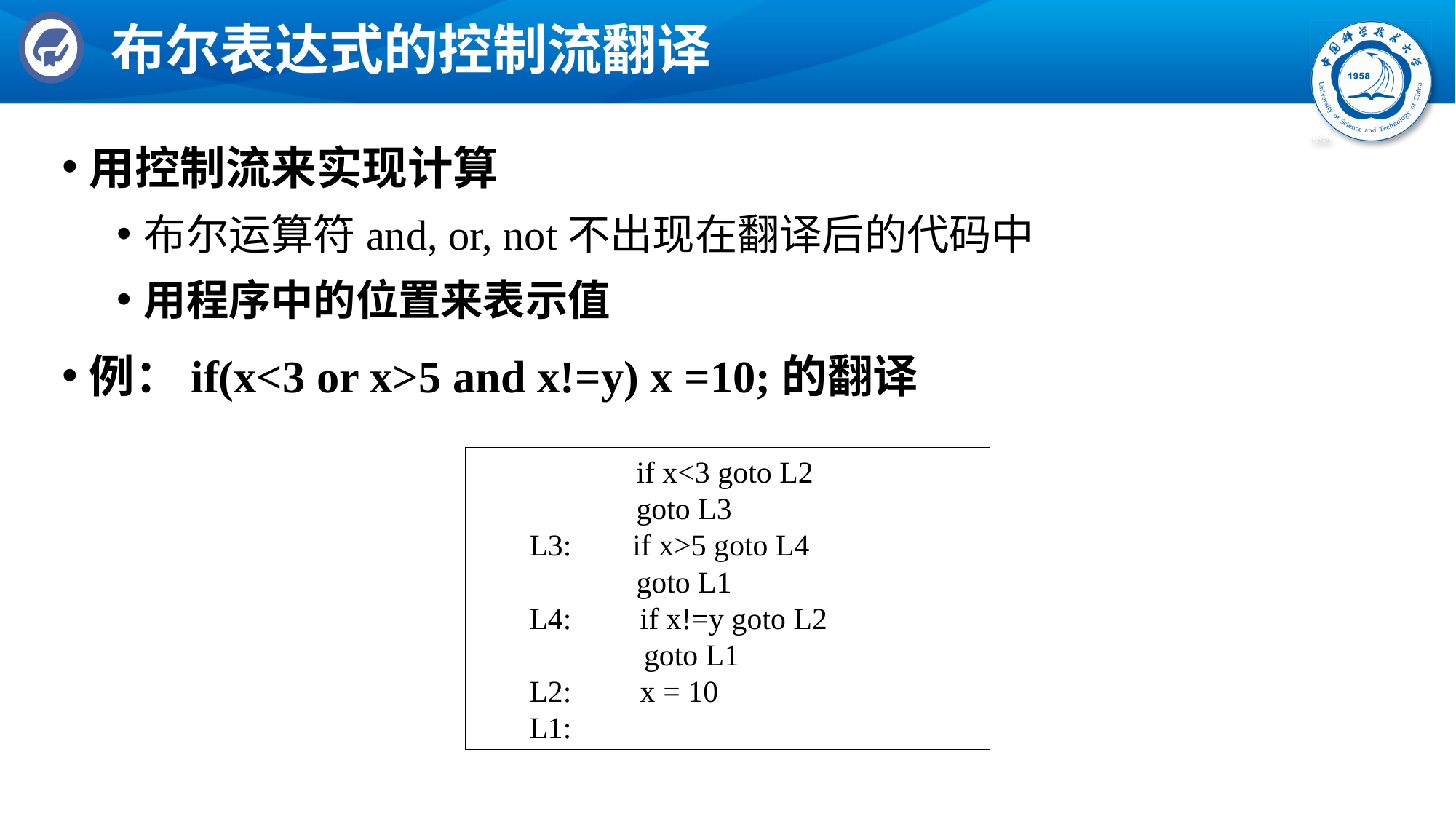

# 布尔表达式的控制流翻译
用控制流来实现计算
布尔运算符and, or, not不出现在翻译后的代码中
用程序中的位置来表示值
例：if(x<3 or x>5 and x!=y) x =10;的翻译
                     if x<3 goto L2
                     goto L3
       L3:        if x>5 goto L4
                     goto L1
       L4:         if x!=y goto L2
                      goto L1
       L2:         x = 10
       L1: